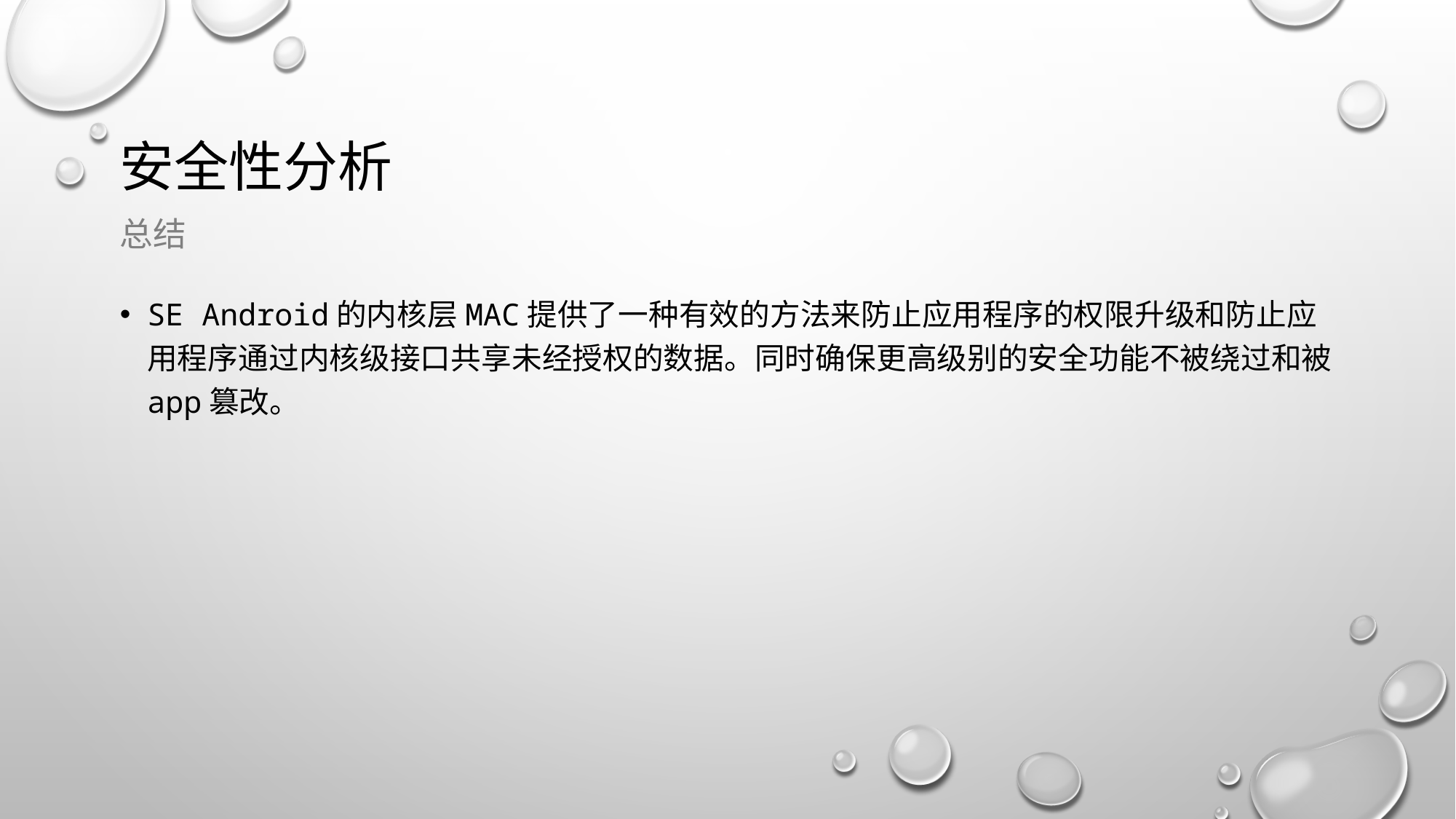

# 安全性分析
总结
SE Android的内核层MAC提供了一种有效的方法来防止应用程序的权限升级和防止应用程序通过内核级接口共享未经授权的数据。同时确保更高级别的安全功能不被绕过和被app篡改。